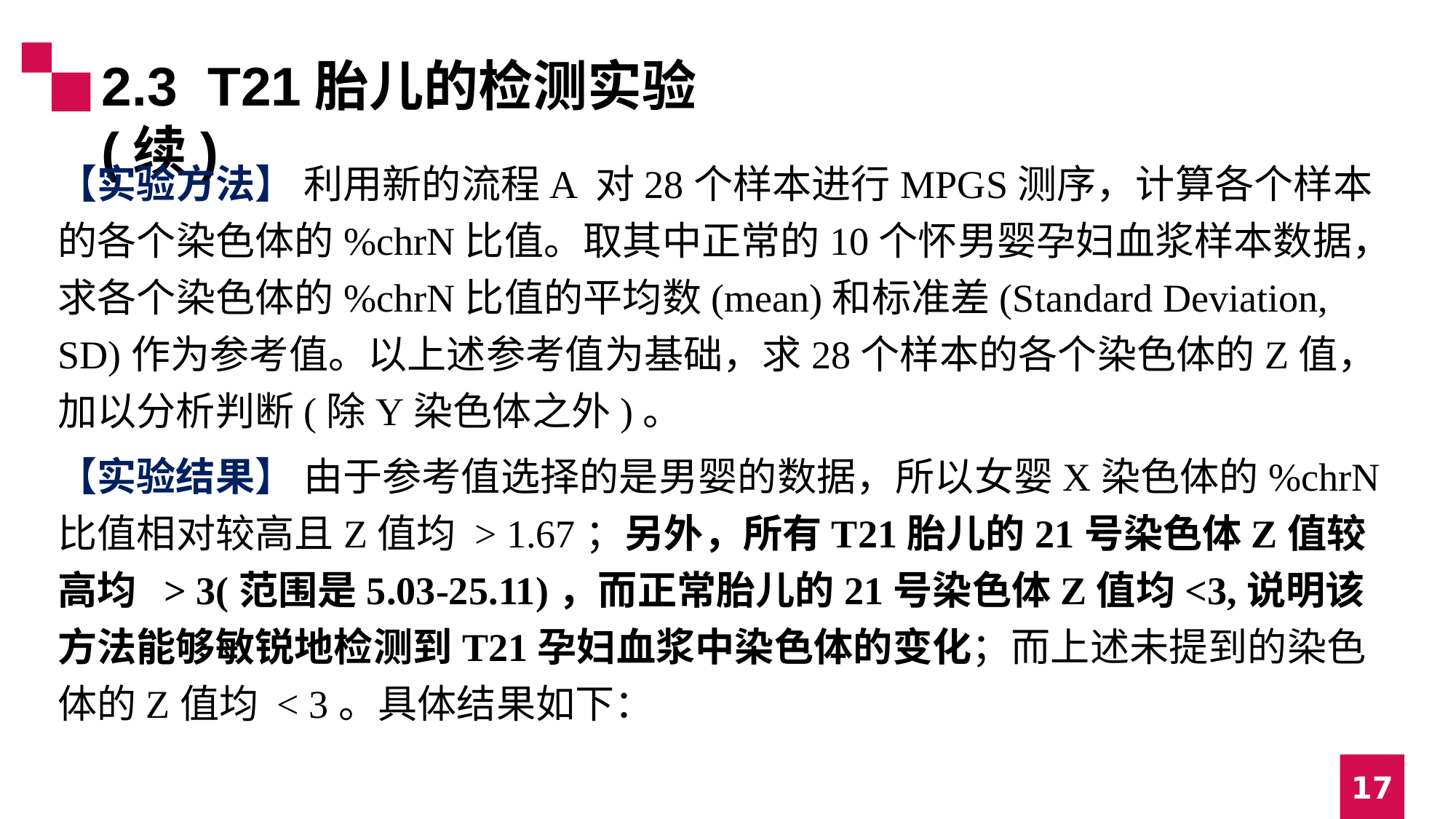

2.3  T21胎儿的检测实验(续)
【实验方法】 利用新的流程A 对28个样本进行MPGS测序，计算各个样本的各个染色体的%chrN比值。取其中正常的10个怀男婴孕妇血浆样本数据，求各个染色体的%chrN比值的平均数(mean)和标准差(Standard Deviation, SD)作为参考值。以上述参考值为基础，求28个样本的各个染色体的Z值，加以分析判断(除Y染色体之外)。
【实验结果】 由于参考值选择的是男婴的数据，所以女婴X染色体的%chrN比值相对较高且Z值均 > 1.67；另外，所有T21胎儿的21号染色体Z值较高均  > 3(范围是5.03-25.11)，而正常胎儿的21号染色体Z值均<3,说明该方法能够敏锐地检测到T21孕妇血浆中染色体的变化；而上述未提到的染色体的Z值均 < 3。具体结果如下：
17